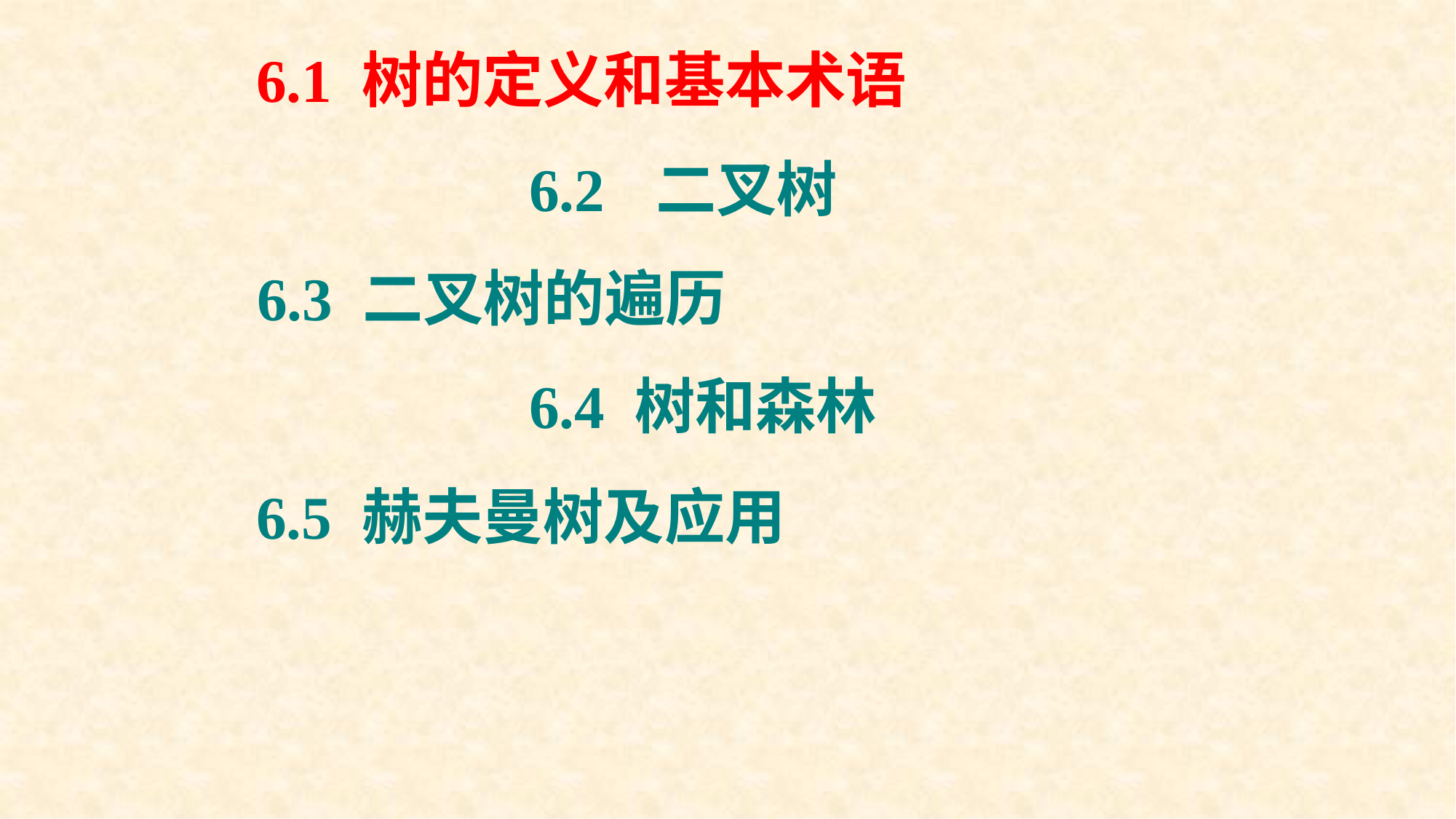

6.1 树的定义和基本术语
6.2 二叉树
6.3 二叉树的遍历
6.4 树和森林
6.5 赫夫曼树及应用